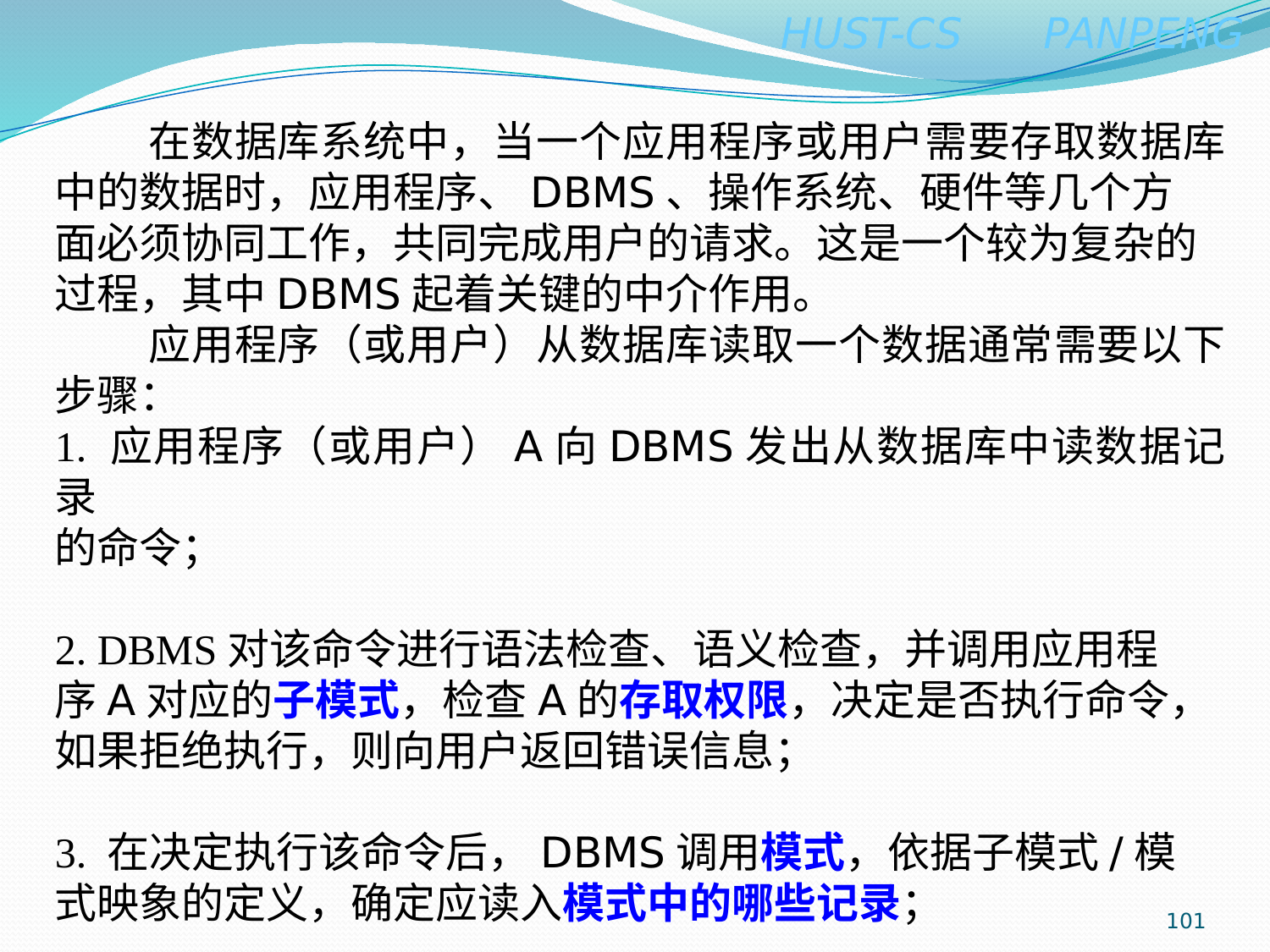

在数据库系统中，当一个应用程序或用户需要存取数据库中的数据时，应用程序、DBMS、操作系统、硬件等几个方
面必须协同工作，共同完成用户的请求。这是一个较为复杂的
过程，其中DBMS起着关键的中介作用。
        应用程序（或用户）从数据库读取一个数据通常需要以下步骤：
1. 应用程序（或用户）A向DBMS发出从数据库中读数据记录
的命令；

2. DBMS对该命令进行语法检查、语义检查，并调用应用程
序A对应的子模式，检查A的存取权限，决定是否执行命令，
如果拒绝执行，则向用户返回错误信息；

3. 在决定执行该命令后，DBMS调用模式，依据子模式/模
式映象的定义，确定应读入模式中的哪些记录；

101